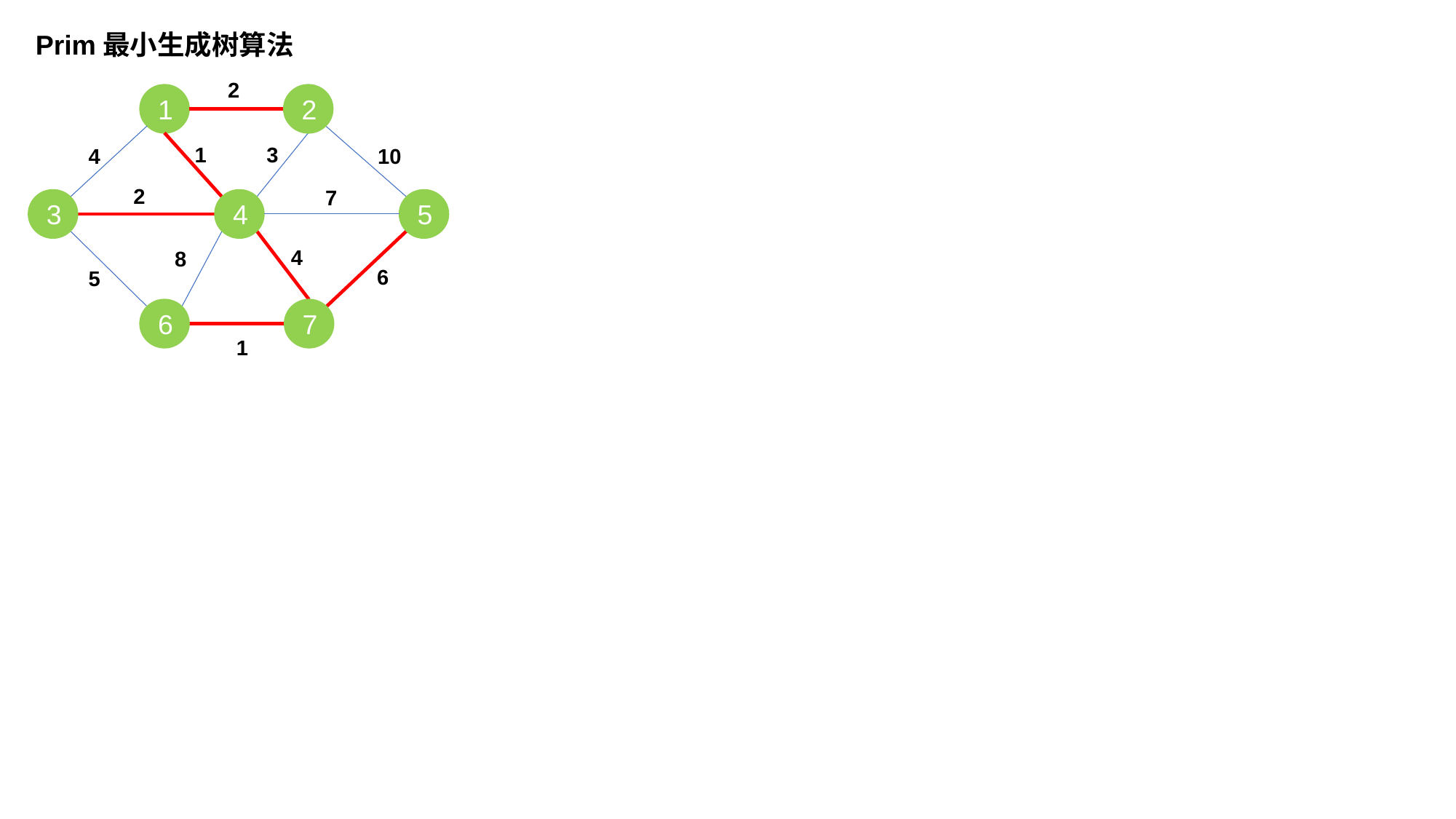

Prim最小生成树算法
2
1
2
1
3
10
4
2
7
3
4
5
4
8
6
5
6
7
1